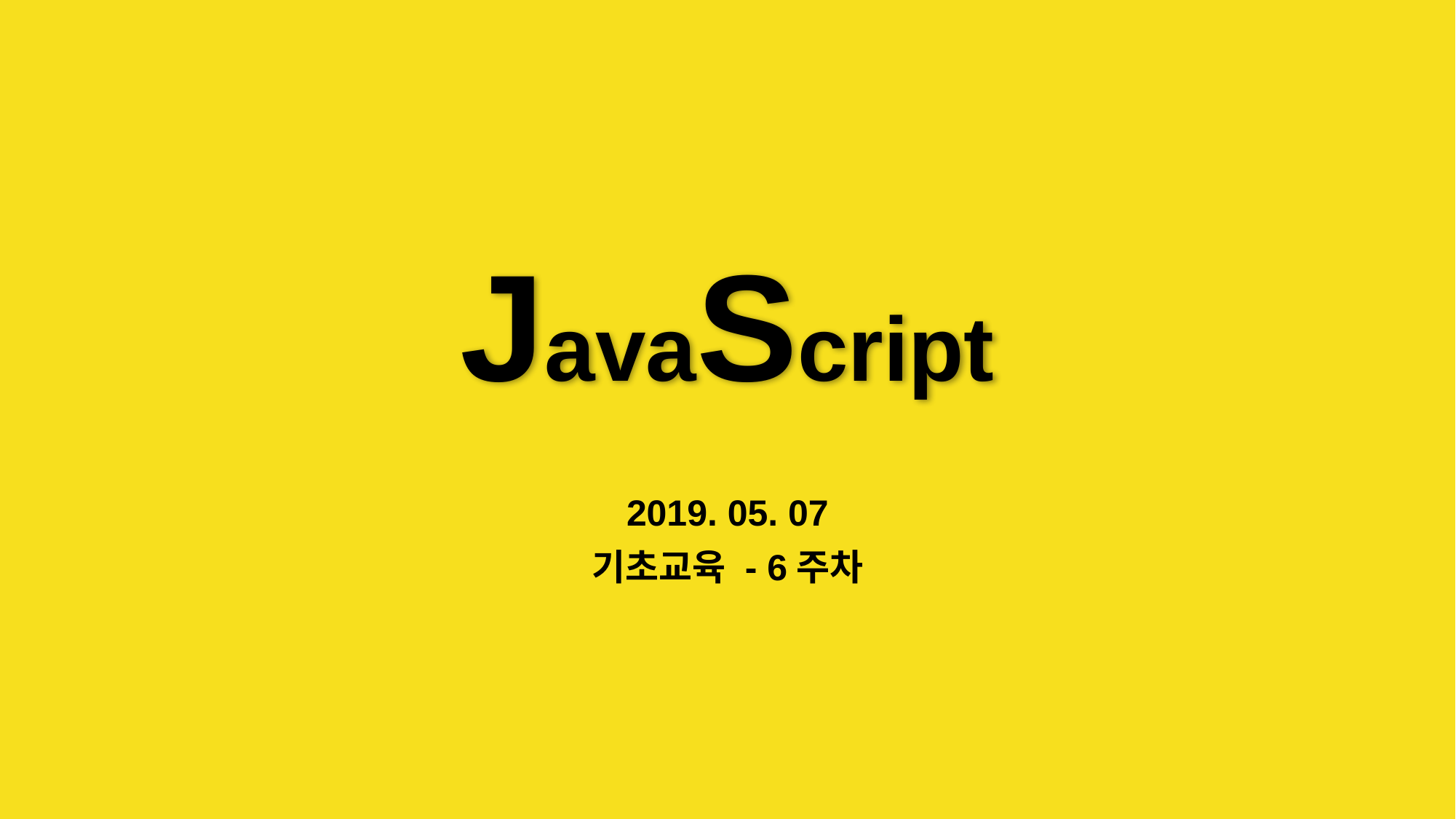

# JavaScript

2019. 05. 07
기초교육 - 6주차